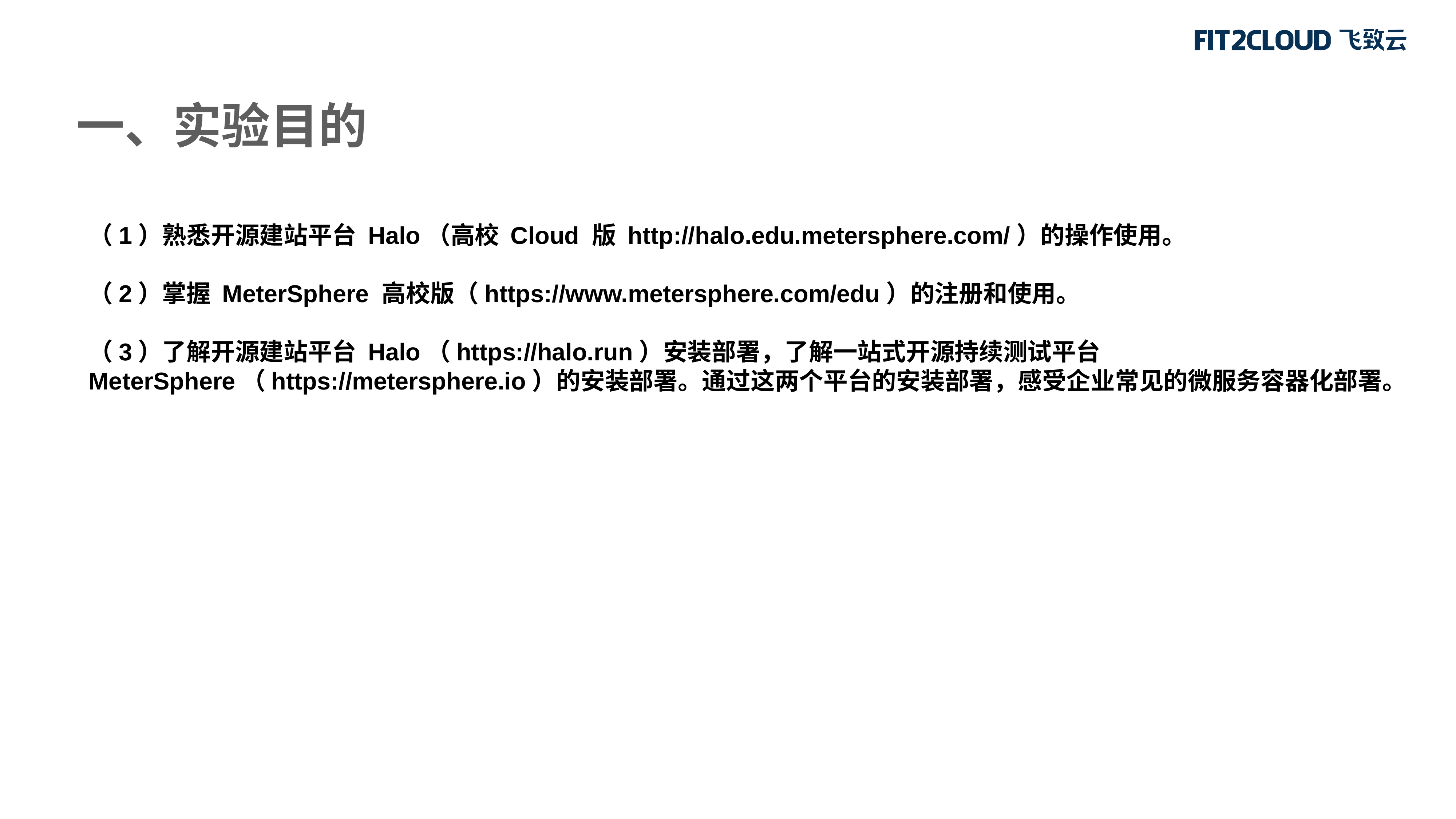

一、实验目的
（1）熟悉开源建站平台 Halo（高校 Cloud 版 http://halo.edu.metersphere.com/）的操作使用。

（2）掌握 MeterSphere 高校版（https://www.metersphere.com/edu）的注册和使用。

（3）了解开源建站平台 Halo（https://halo.run）安装部署，了解一站式开源持续测试平台 MeterSphere（https://metersphere.io）的安装部署。通过这两个平台的安装部署，感受企业常见的微服务容器化部署。